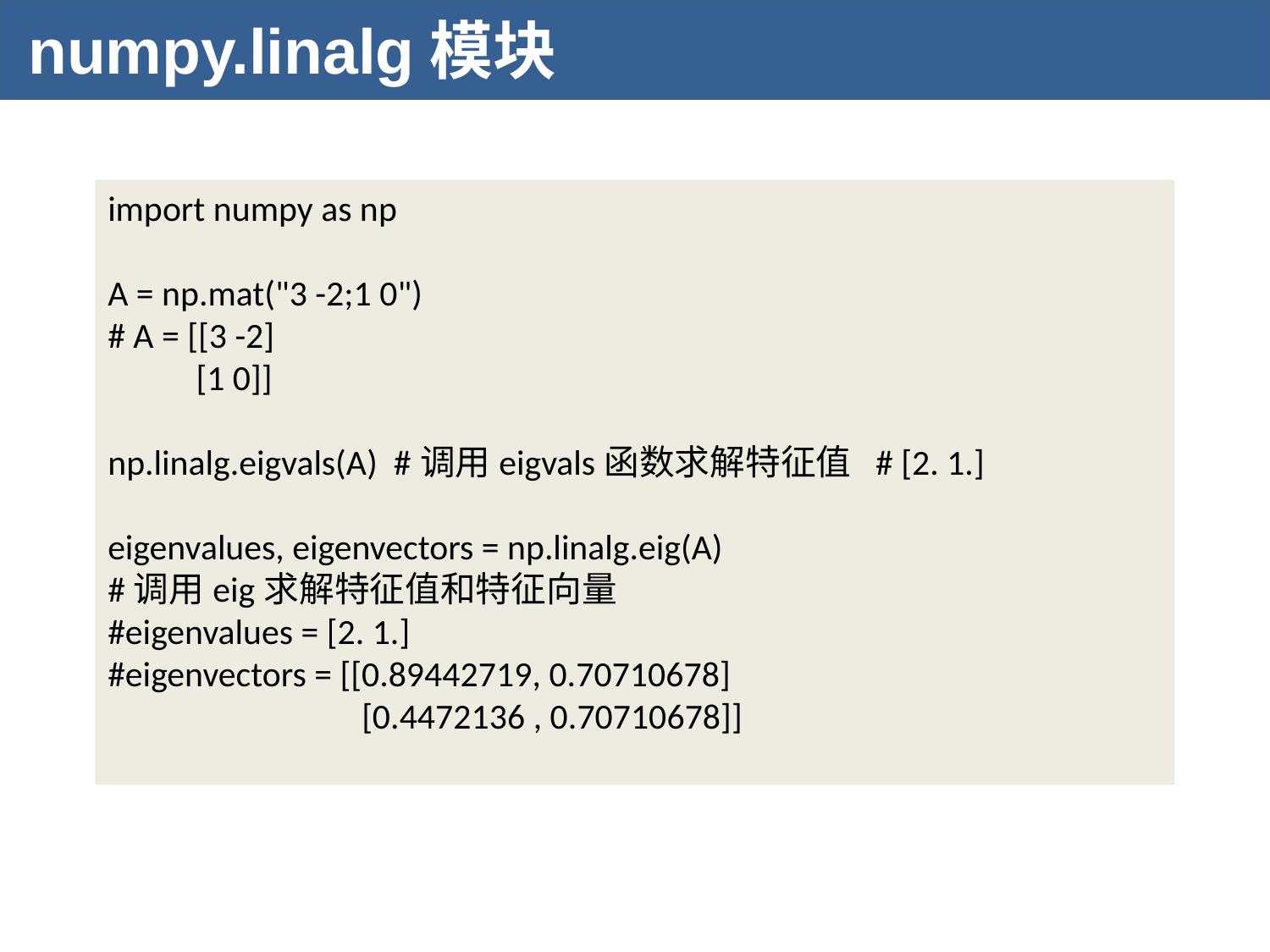

numpy.linalg模块
import numpy as np

A = np.mat("3 -2;1 0")
# A = [[3 -2]
           [1 0]]

np.linalg.eigvals(A)  #调用eigvals函数求解特征值  # [2. 1.]

eigenvalues, eigenvectors = np.linalg.eig(A)
#调用eig求解特征值和特征向量
#eigenvalues = [2. 1.]
#eigenvectors = [[0.89442719, 0.70710678]
		[0.4472136 , 0.70710678]]